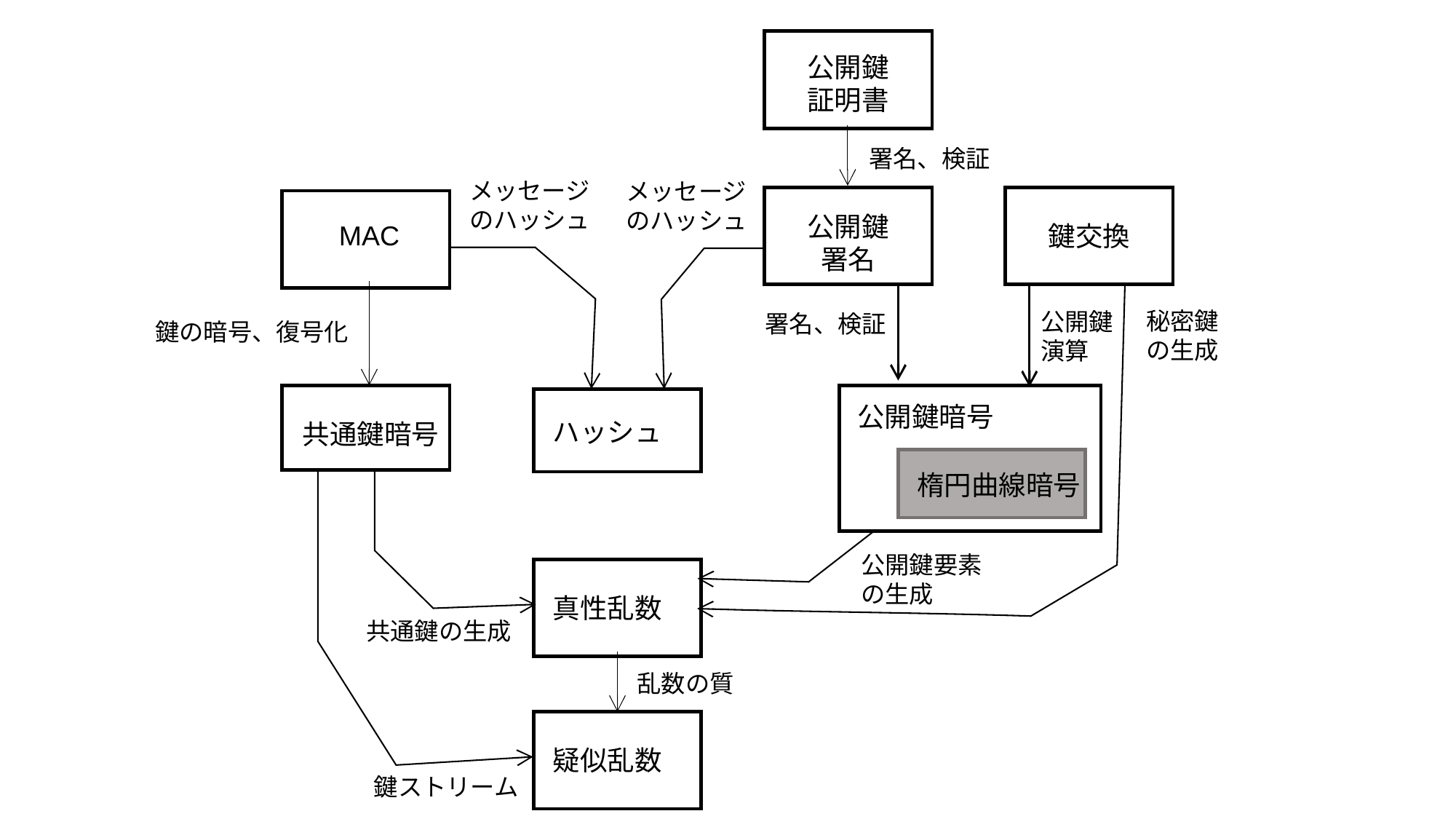

公開鍵
証明書
署名、検証
メッセージ
のハッシュ
メッセージ
のハッシュ

公開鍵
署名
MAC
鍵交換

秘密鍵
の生成
公開鍵
演算
署名、検証
鍵の暗号、復号化

公開鍵暗号
ハッシュ
共通鍵暗号

楕円曲線暗号

公開鍵要素
の生成

真性乱数
共通鍵の生成
乱数の質

疑似乱数
鍵ストリーム